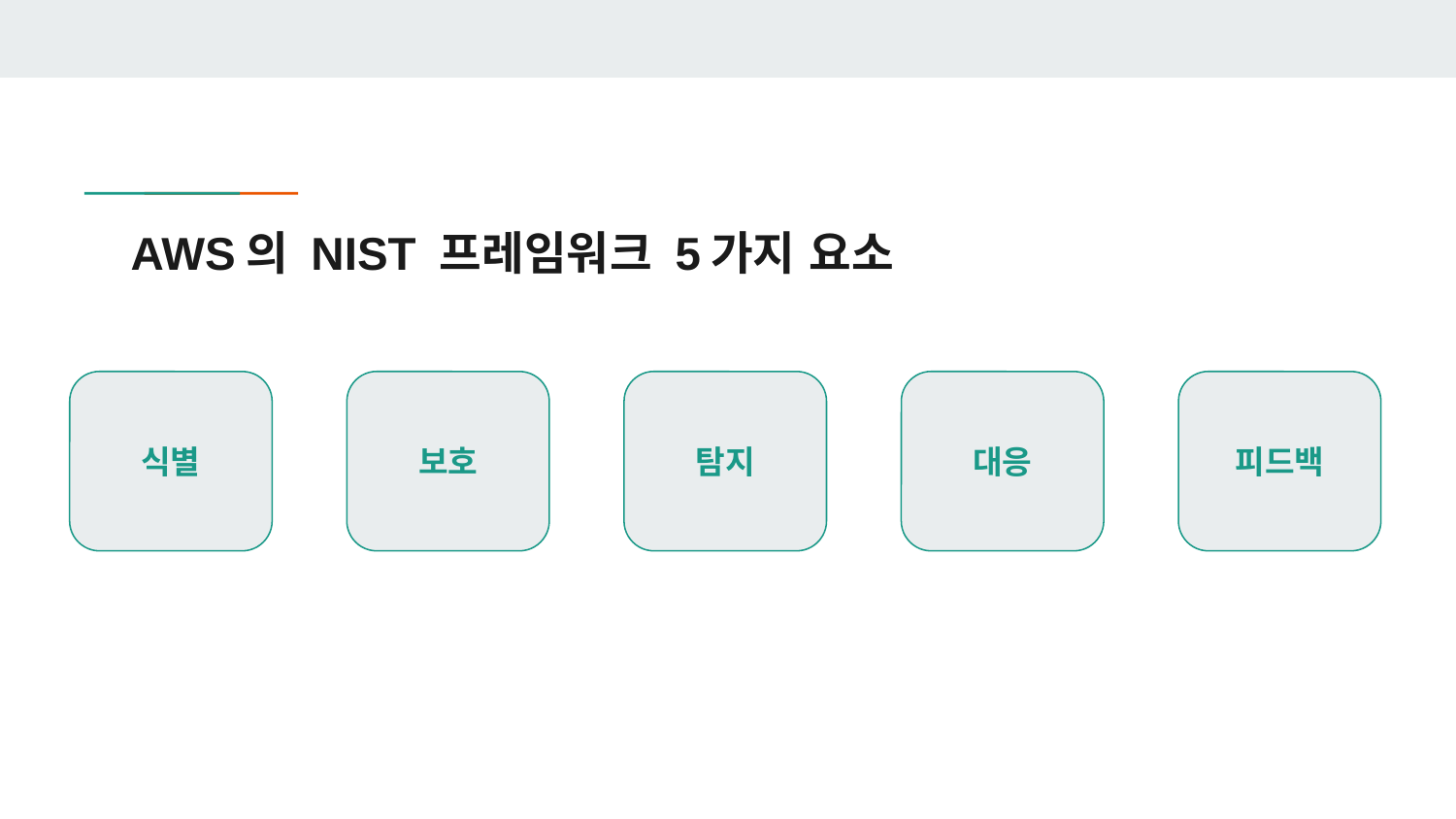

# AWS의 NIST 프레임워크 5가지 요소
식별
보호
탐지
대응
피드백